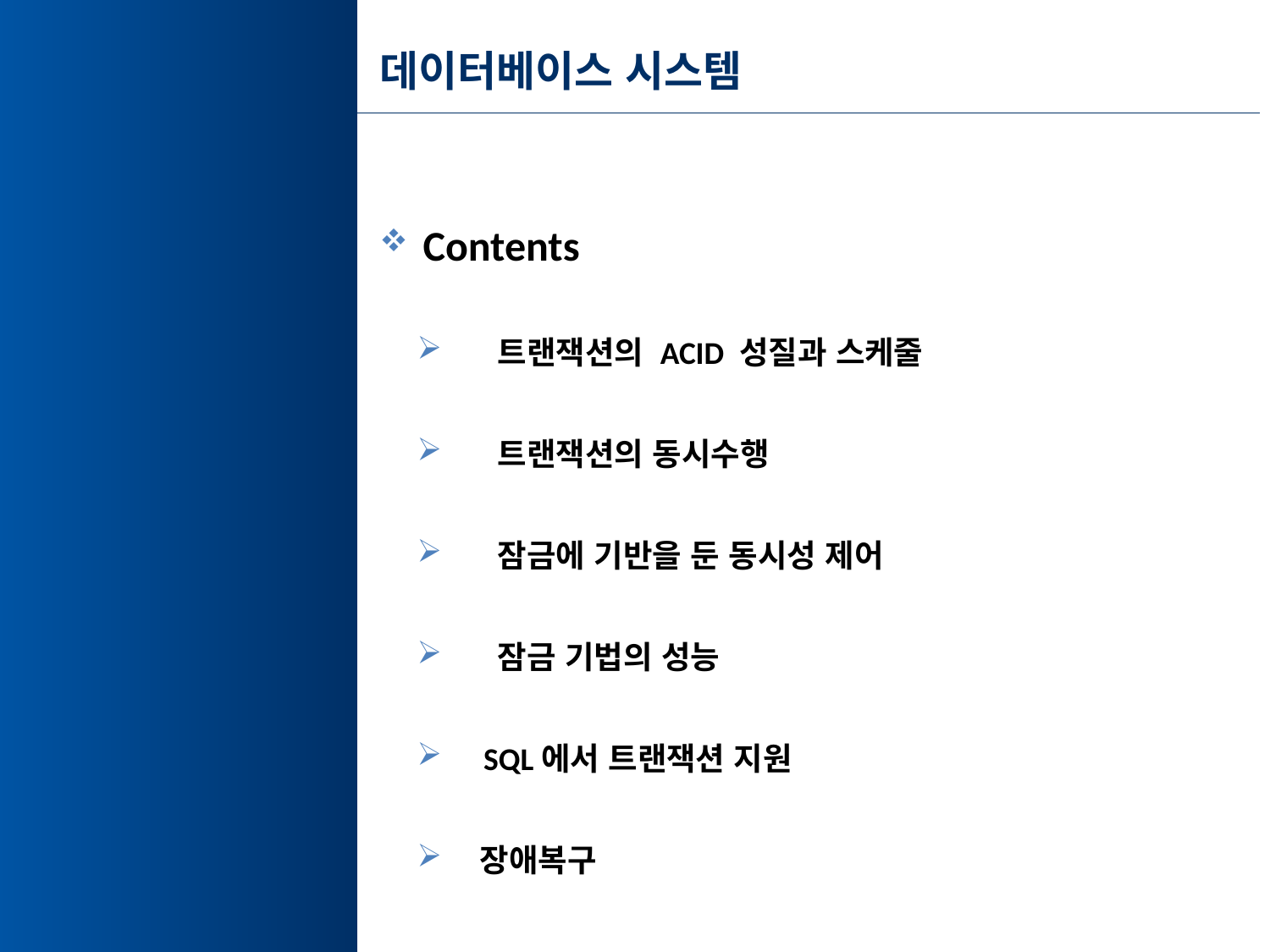

# 데이터베이스 시스템
  Contents
    트랜잭션의 ACID 성질과 스케줄
    트랜잭션의 동시수행
    잠금에 기반을 둔 동시성 제어
    잠금 기법의 성능
    SQL에서 트랜잭션 지원
  장애복구